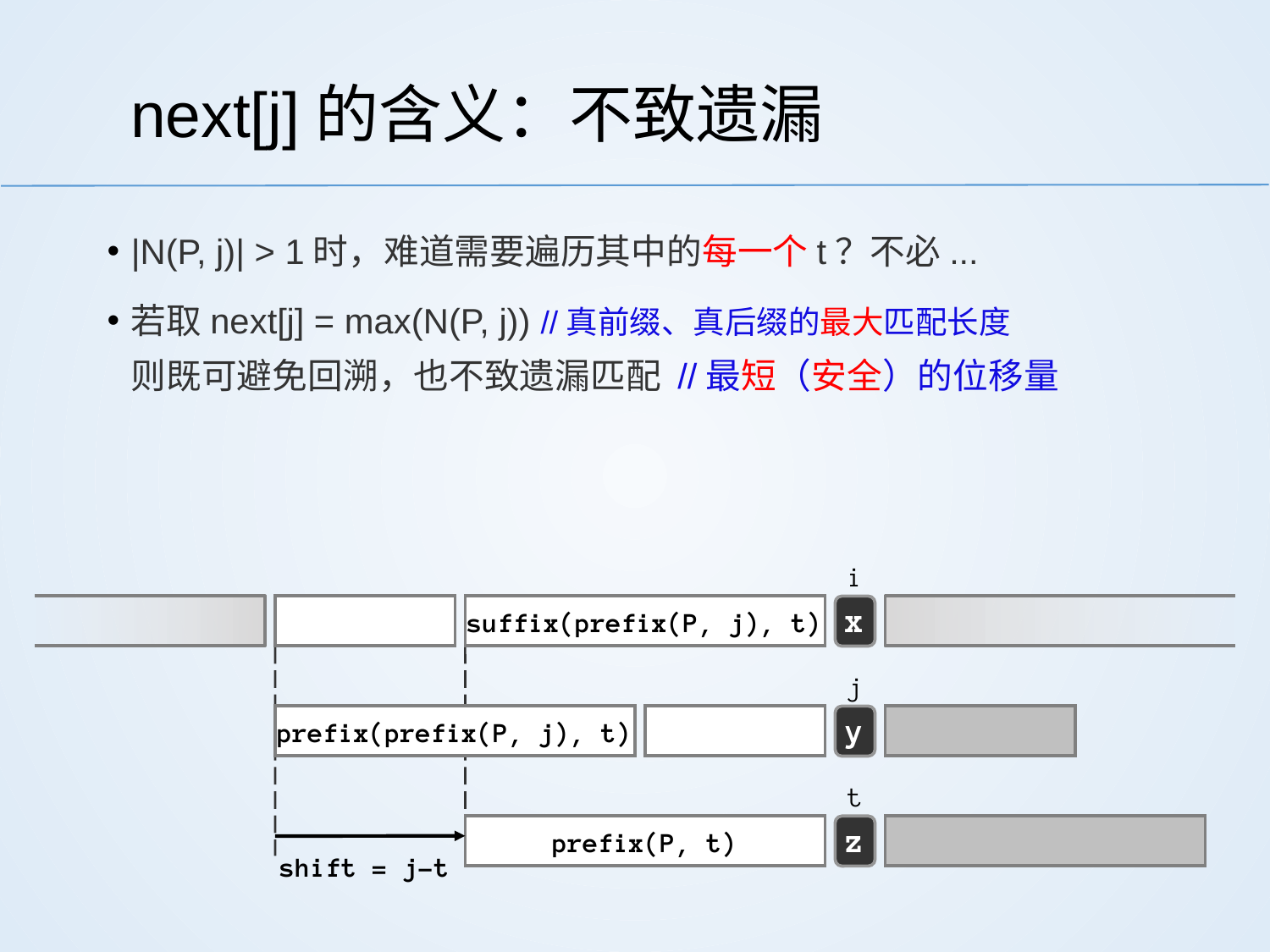

# next[j]的含义：不致遗漏
|N(P, j)| > 1时，难道需要遍历其中的每一个t？不必...
若取next[j] = max(N(P, j)) //真前缀、真后缀的最大匹配长度
则既可避免回溯，也不致遗漏匹配 //最短（安全）的位移量

i

suffix(prefix(P, j), t)

x

j
prefix(prefix(P, j), t)

y
t
prefix(P, t)

z

shift = j-t